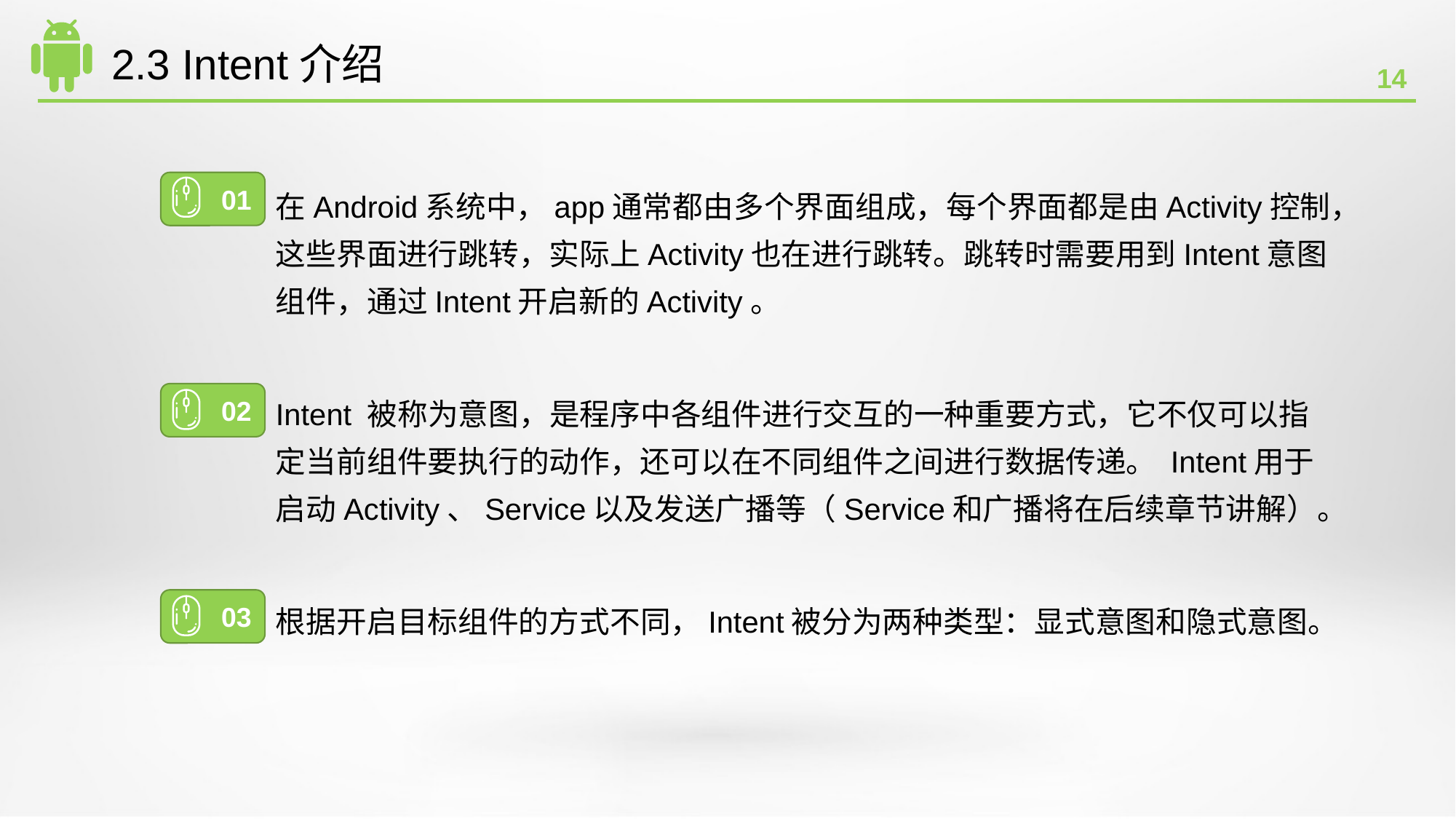

# 2.3 Intent介绍
在Android系统中，app通常都由多个界面组成，每个界面都是由Activity控制，这些界面进行跳转，实际上Activity也在进行跳转。跳转时需要用到Intent意图组件，通过Intent开启新的Activity。

Intent 被称为意图，是程序中各组件进行交互的一种重要方式，它不仅可以指定当前组件要执行的动作，还可以在不同组件之间进行数据传递。 Intent用于启动Activity、Service以及发送广播等（Service和广播将在后续章节讲解）。

根据开启目标组件的方式不同，Intent被分为两种类型：显式意图和隐式意图。
01

02

03